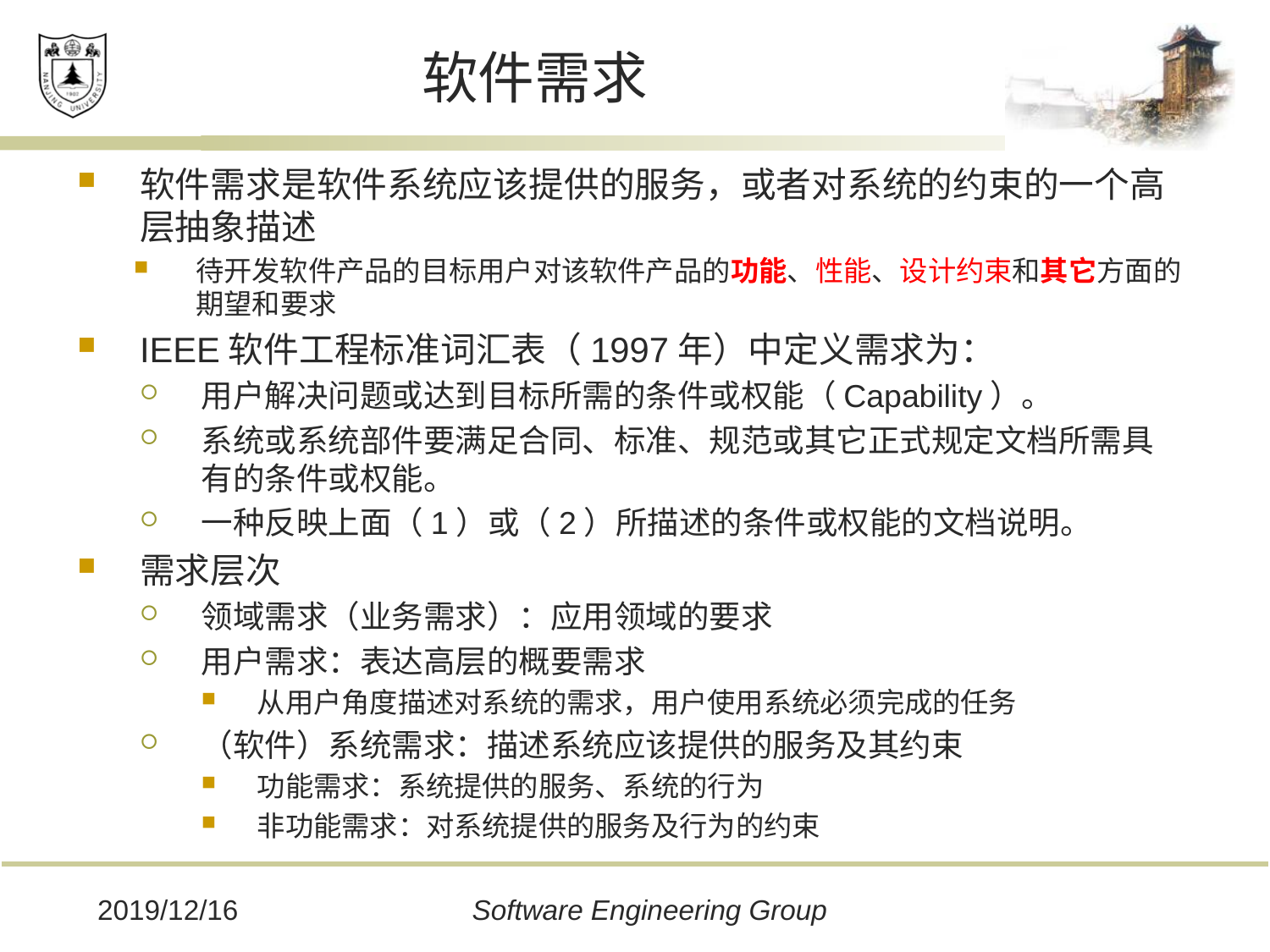

# 软件需求
软件需求是软件系统应该提供的服务，或者对系统的约束的一个高层抽象描述
待开发软件产品的目标用户对该软件产品的功能、性能、设计约束和其它方面的期望和要求
IEEE软件工程标准词汇表（1997年）中定义需求为：
用户解决问题或达到目标所需的条件或权能（Capability）。
系统或系统部件要满足合同、标准、规范或其它正式规定文档所需具有的条件或权能。
一种反映上面（1）或（2）所描述的条件或权能的文档说明。
需求层次
领域需求（业务需求）：应用领域的要求
用户需求：表达高层的概要需求
从用户角度描述对系统的需求，用户使用系统必须完成的任务
（软件）系统需求：描述系统应该提供的服务及其约束
功能需求：系统提供的服务、系统的行为
非功能需求：对系统提供的服务及行为的约束
2019/12/16
Software Engineering Group